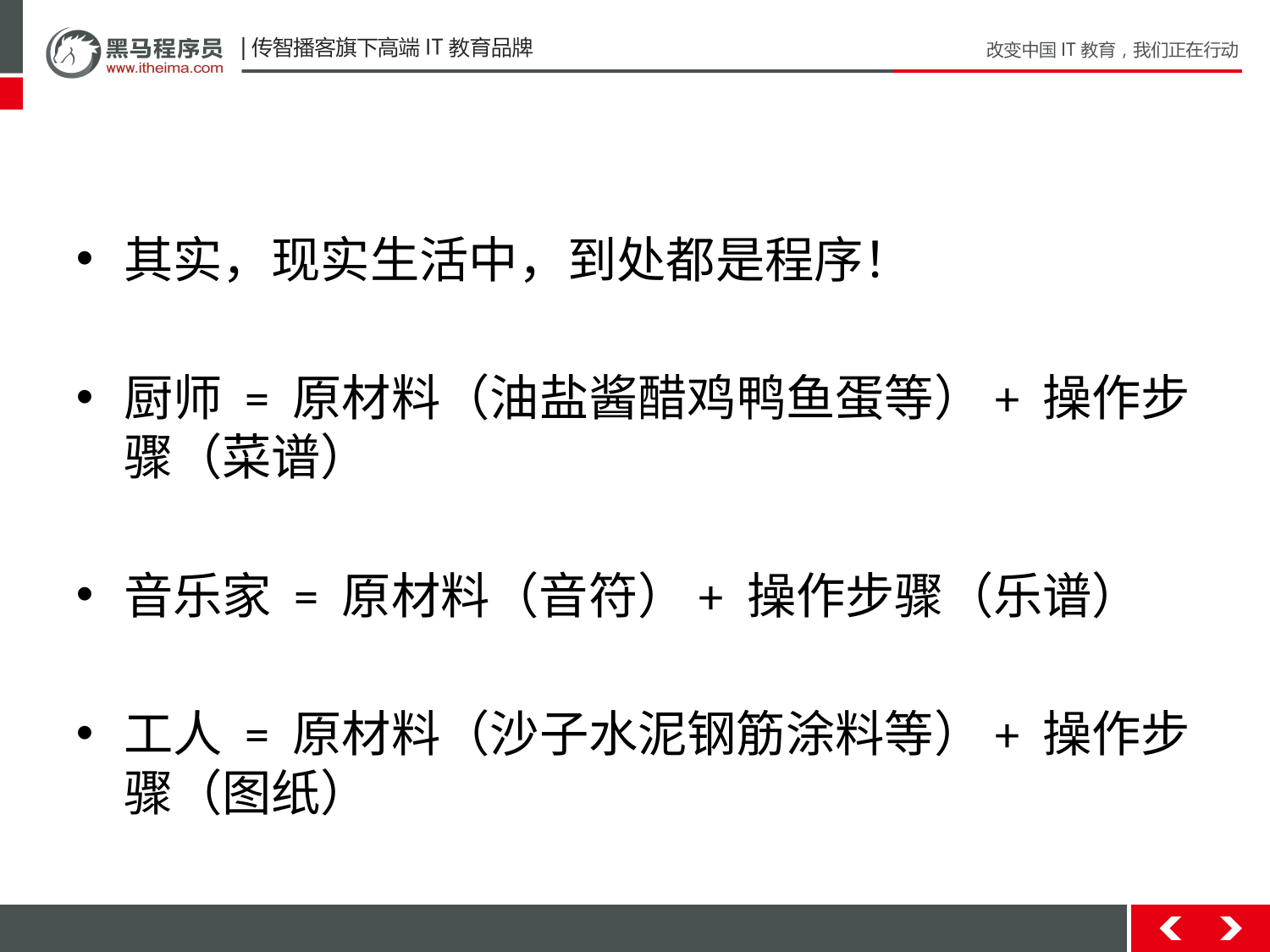

#
其实，现实生活中，到处都是程序！

厨师 = 原材料（油盐酱醋鸡鸭鱼蛋等）+ 操作步骤（菜谱）

音乐家 = 原材料（音符）+ 操作步骤（乐谱）

工人 = 原材料（沙子水泥钢筋涂料等）+ 操作步骤（图纸）